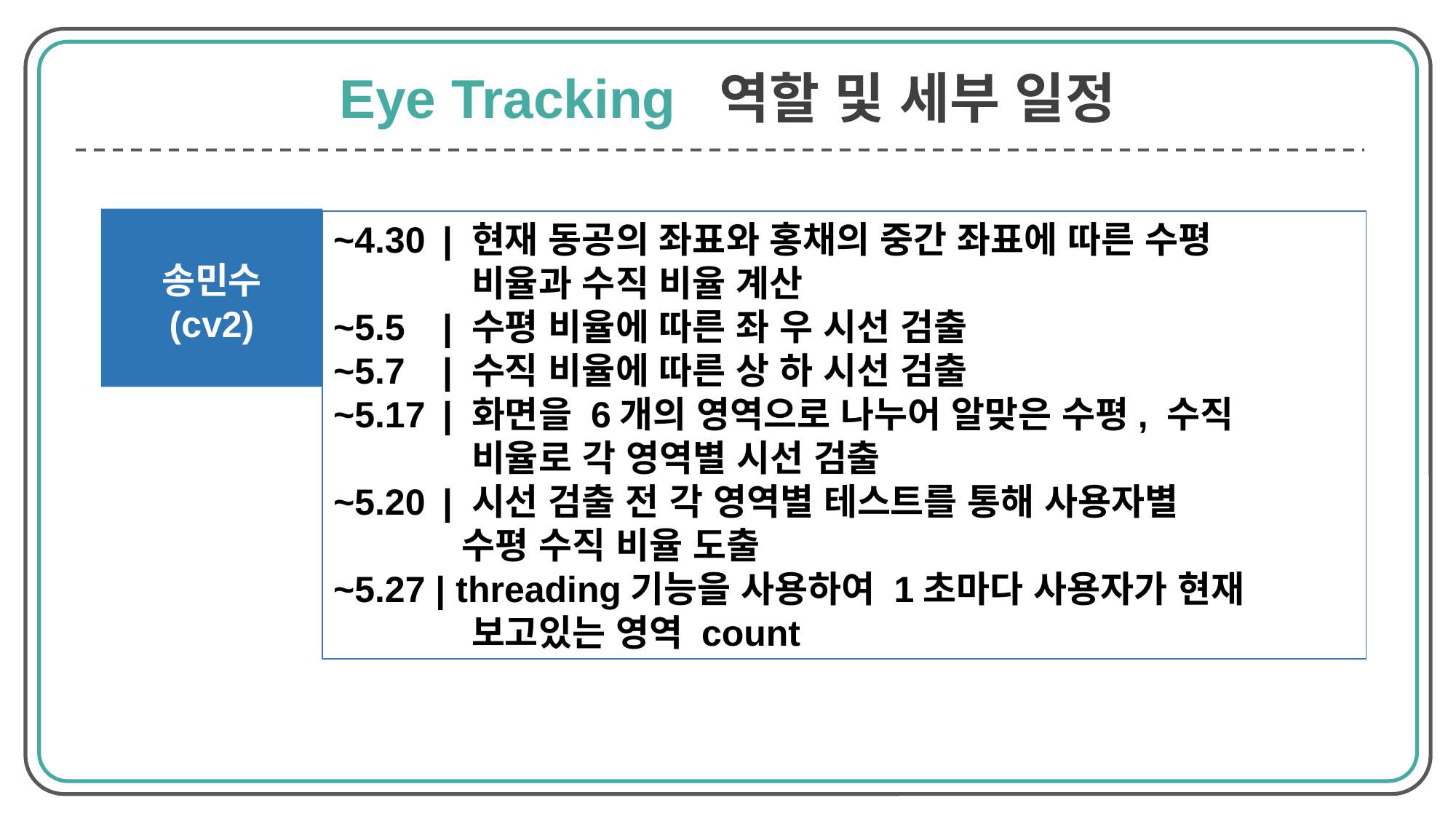

Eye Tracking  역할 및 세부 일정

송민수
(cv2)

~4.30	| 현재 동공의 좌표와 홍채의 중간 좌표에 따른 수평
	  비율과 수직 비율 계산
~5.5	| 수평 비율에 따른 좌 우 시선 검출
~5.7	| 수직 비율에 따른 상 하 시선 검출
~5.17	| 화면을 6개의 영역으로 나누어 알맞은 수평, 수직
	  비율로 각 영역별 시선 검출
~5.20	| 시선 검출 전 각 영역별 테스트를 통해 사용자별
	 수평 수직 비율 도출
~5.27 | threading기능을 사용하여 1초마다 사용자가 현재
	  보고있는 영역 count